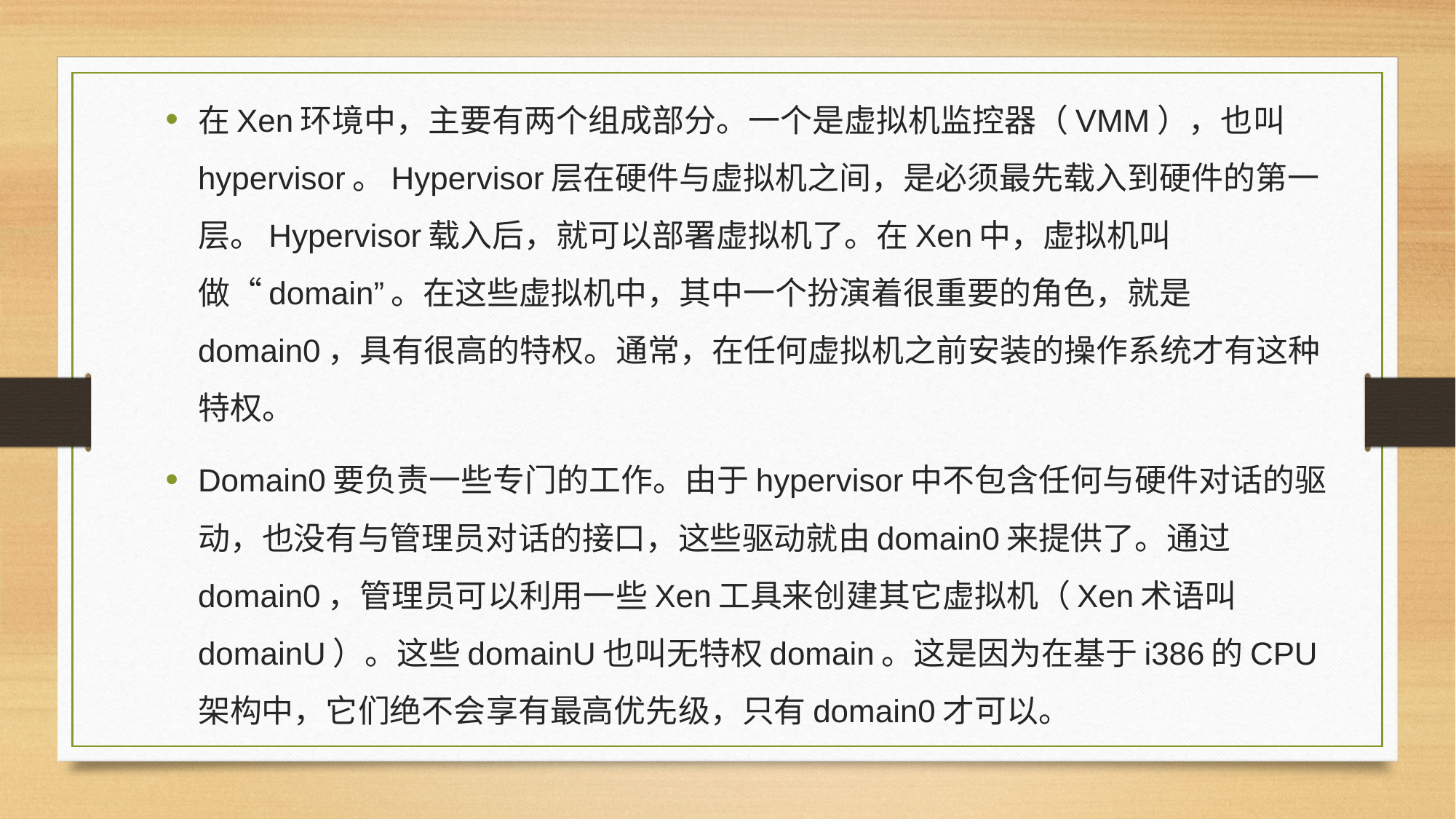

在Xen环境中，主要有两个组成部分。一个是虚拟机监控器（VMM），也叫hypervisor。Hypervisor层在硬件与虚拟机之间，是必须最先载入到硬件的第一层。Hypervisor载入后，就可以部署虚拟机了。在Xen中，虚拟机叫做“domain”。在这些虚拟机中，其中一个扮演着很重要的角色，就是domain0，具有很高的特权。通常，在任何虚拟机之前安装的操作系统才有这种特权。
Domain0要负责一些专门的工作。由于hypervisor中不包含任何与硬件对话的驱动，也没有与管理员对话的接口，这些驱动就由domain0来提供了。通过domain0，管理员可以利用一些Xen工具来创建其它虚拟机（Xen术语叫domainU）。这些domainU也叫无特权domain。这是因为在基于i386的CPU架构中，它们绝不会享有最高优先级，只有domain0才可以。